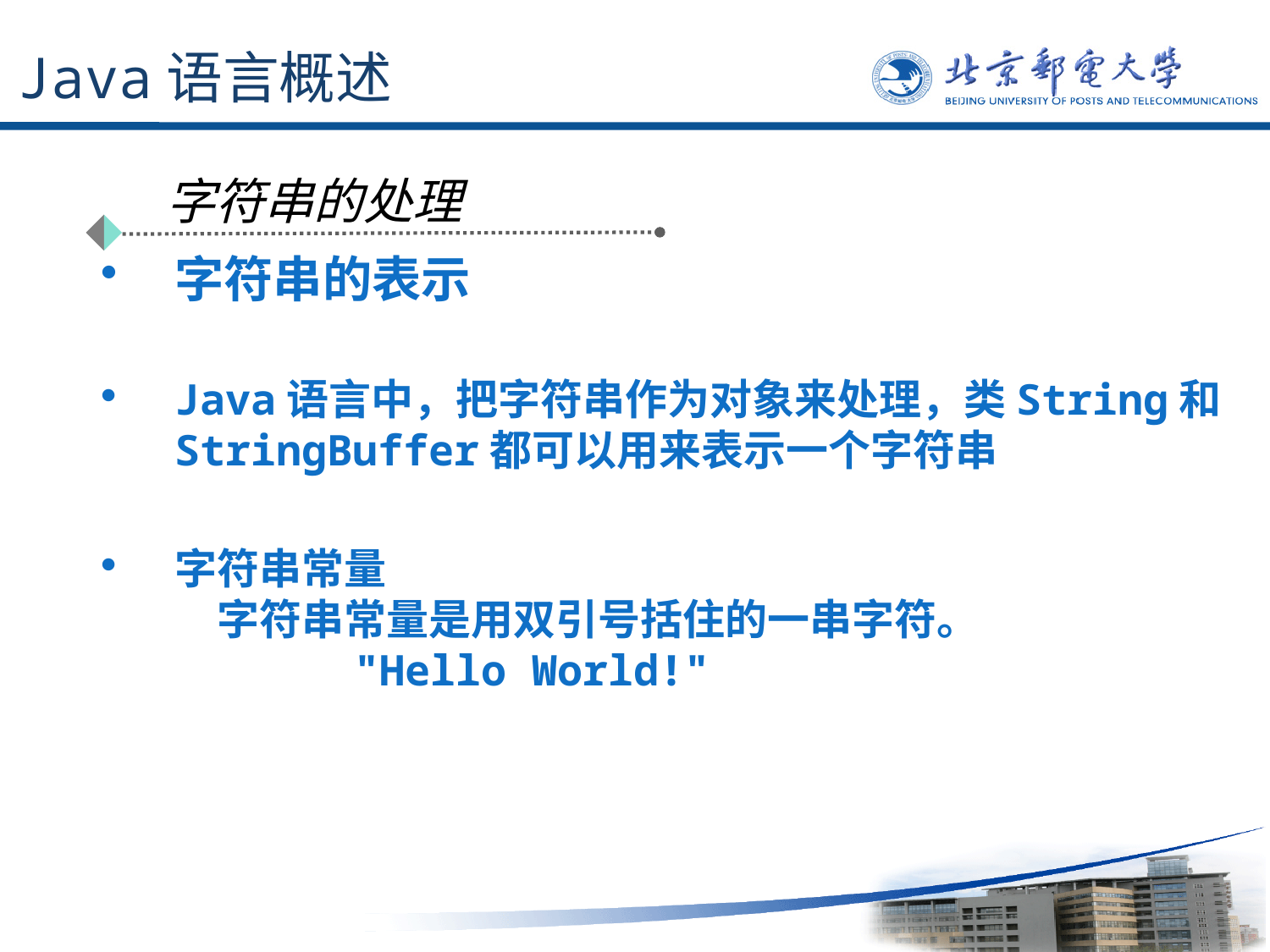

# Java语言概述

字符串的处理

字符串的表示

Java语言中，把字符串作为对象来处理，类String和StringBuffer都可以用来表示一个字符串

字符串常量
　字符串常量是用双引号括住的一串字符。
　　　　"Hello World!"